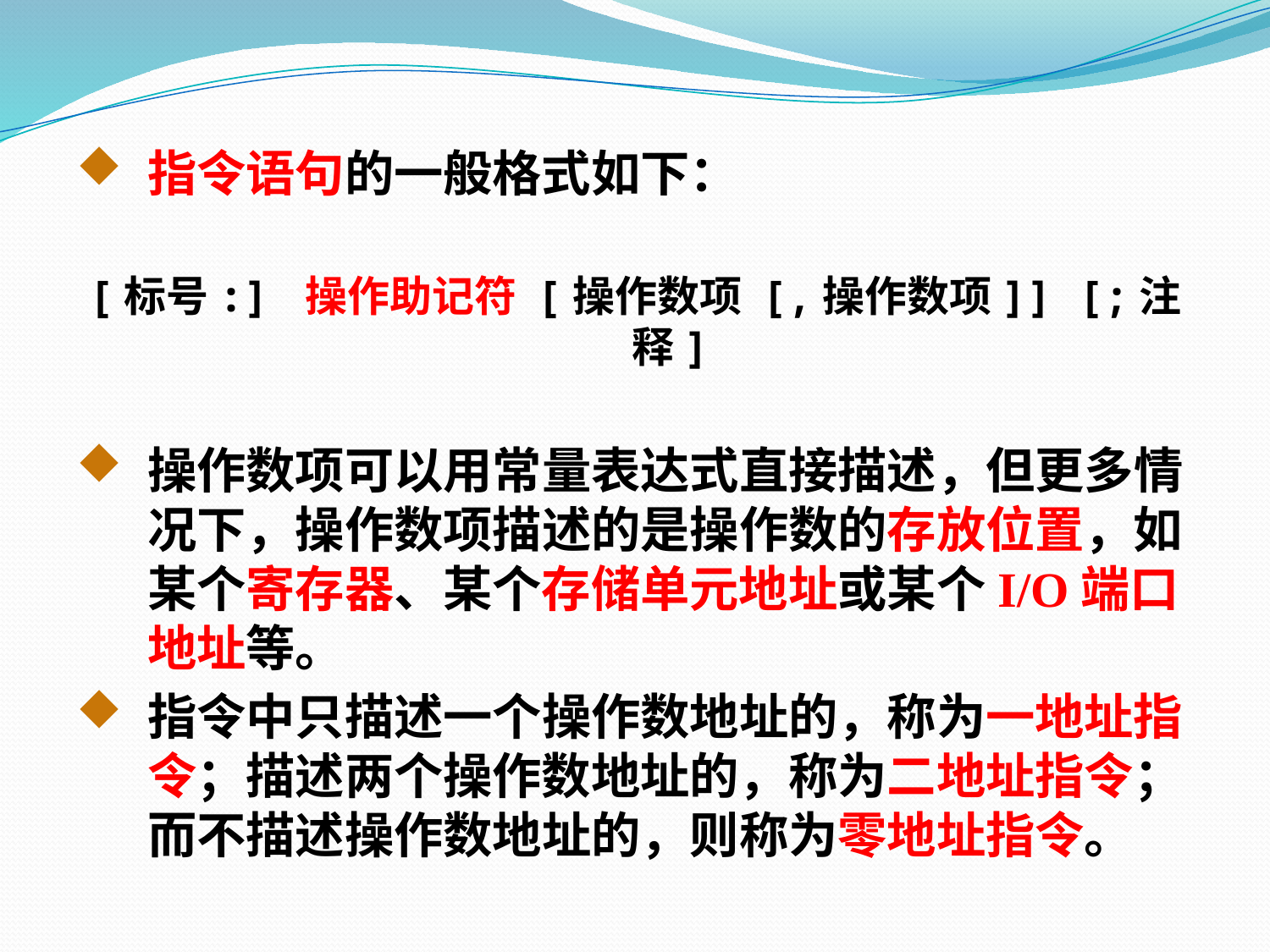

指令语句的一般格式如下：

[标号:] 操作助记符 [操作数项 [,操作数项]] [;注释]

操作数项可以用常量表达式直接描述，但更多情况下，操作数项描述的是操作数的存放位置，如某个寄存器、某个存储单元地址或某个I/O端口地址等。
指令中只描述一个操作数地址的，称为一地址指令；描述两个操作数地址的，称为二地址指令；而不描述操作数地址的，则称为零地址指令。